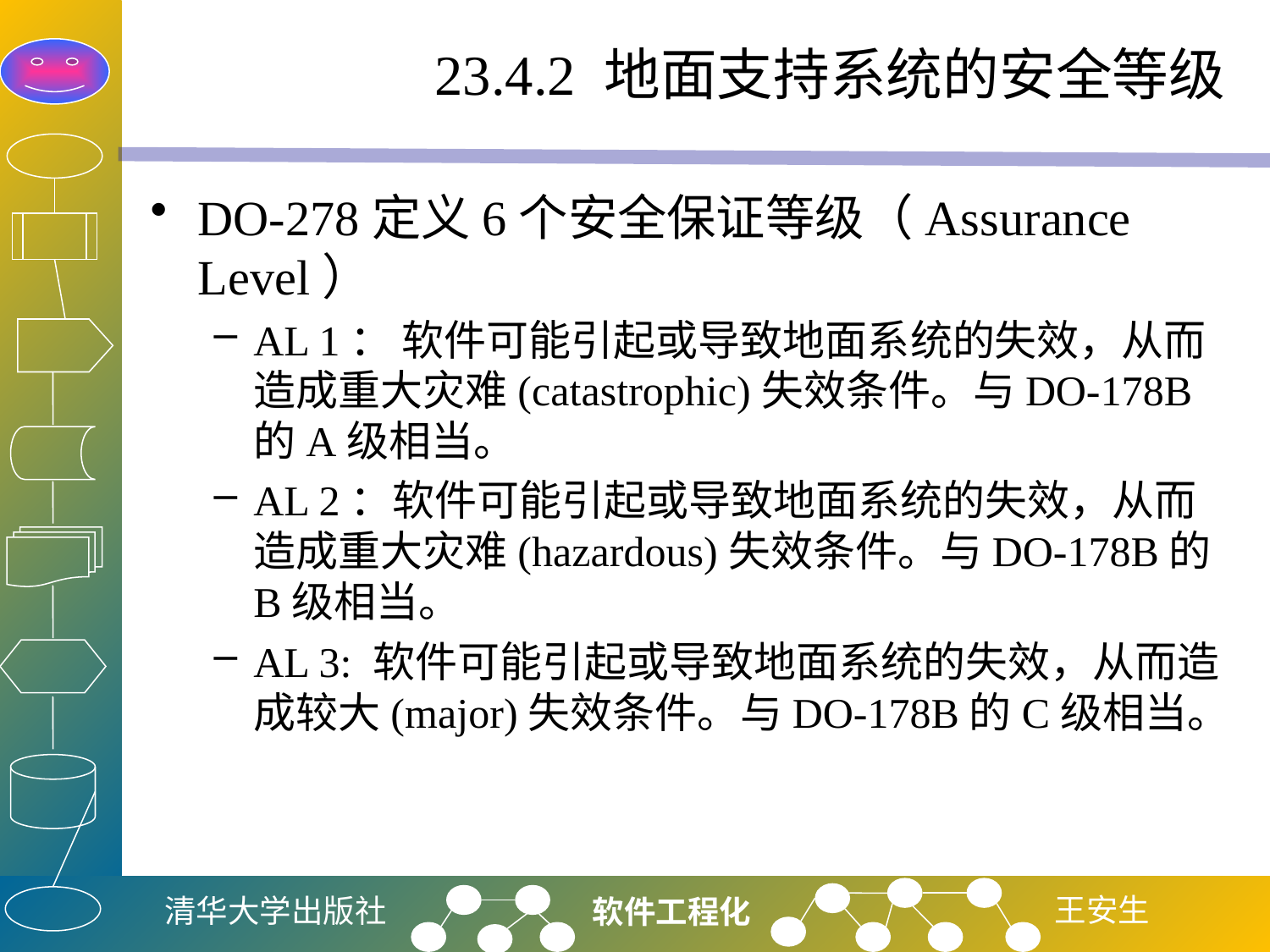

# 23.4.2 地面支持系统的安全等级
DO-278定义6个安全保证等级（Assurance Level）
AL 1： 软件可能引起或导致地面系统的失效，从而造成重大灾难(catastrophic)失效条件。与DO-178B的A级相当。
AL 2：软件可能引起或导致地面系统的失效，从而造成重大灾难(hazardous)失效条件。与DO-178B的B级相当。
AL 3: 软件可能引起或导致地面系统的失效，从而造成较大(major)失效条件。与DO-178B的C级相当。